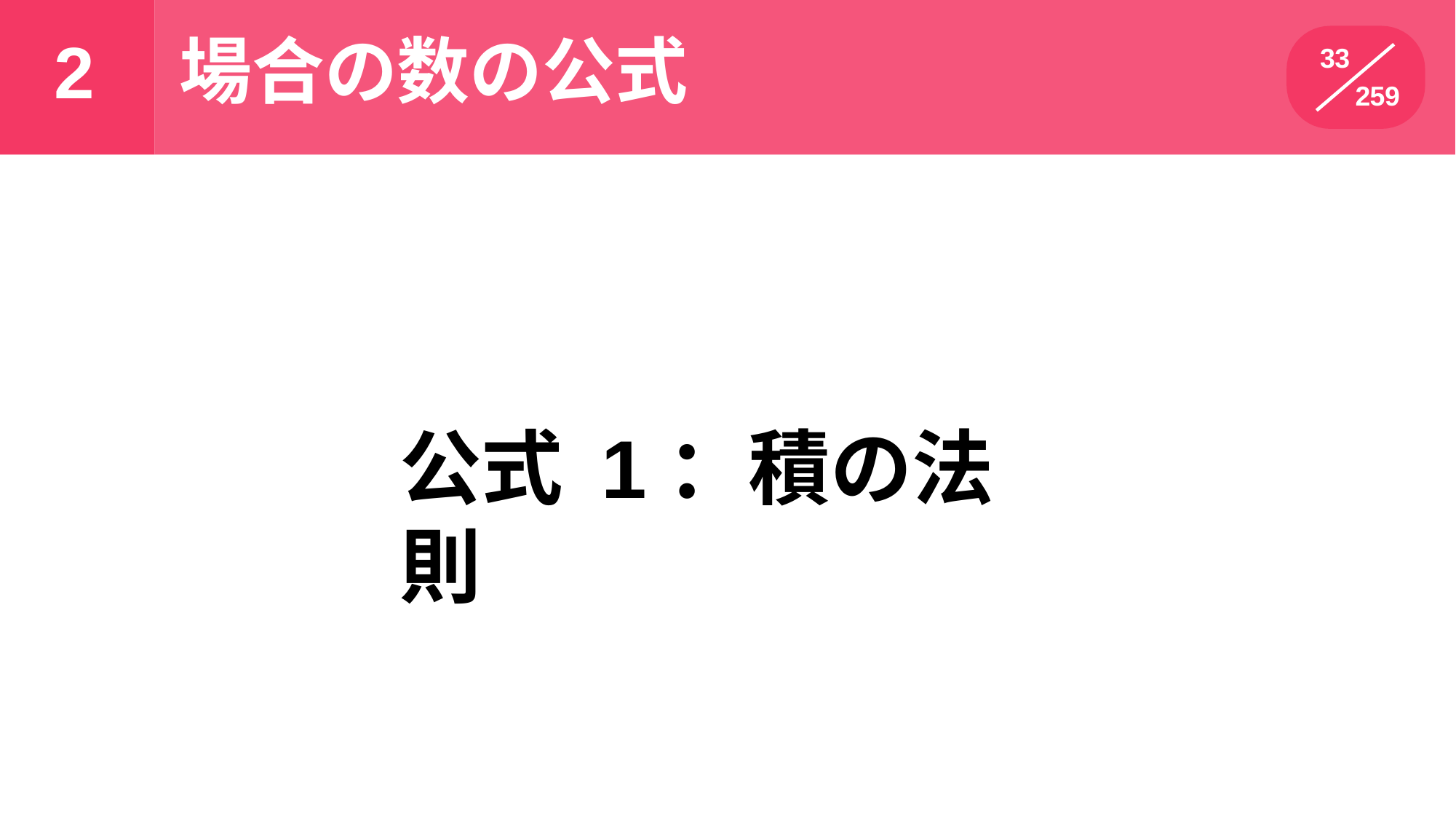

場合の数の公式
# 2
33
259
公式 1：積の法則